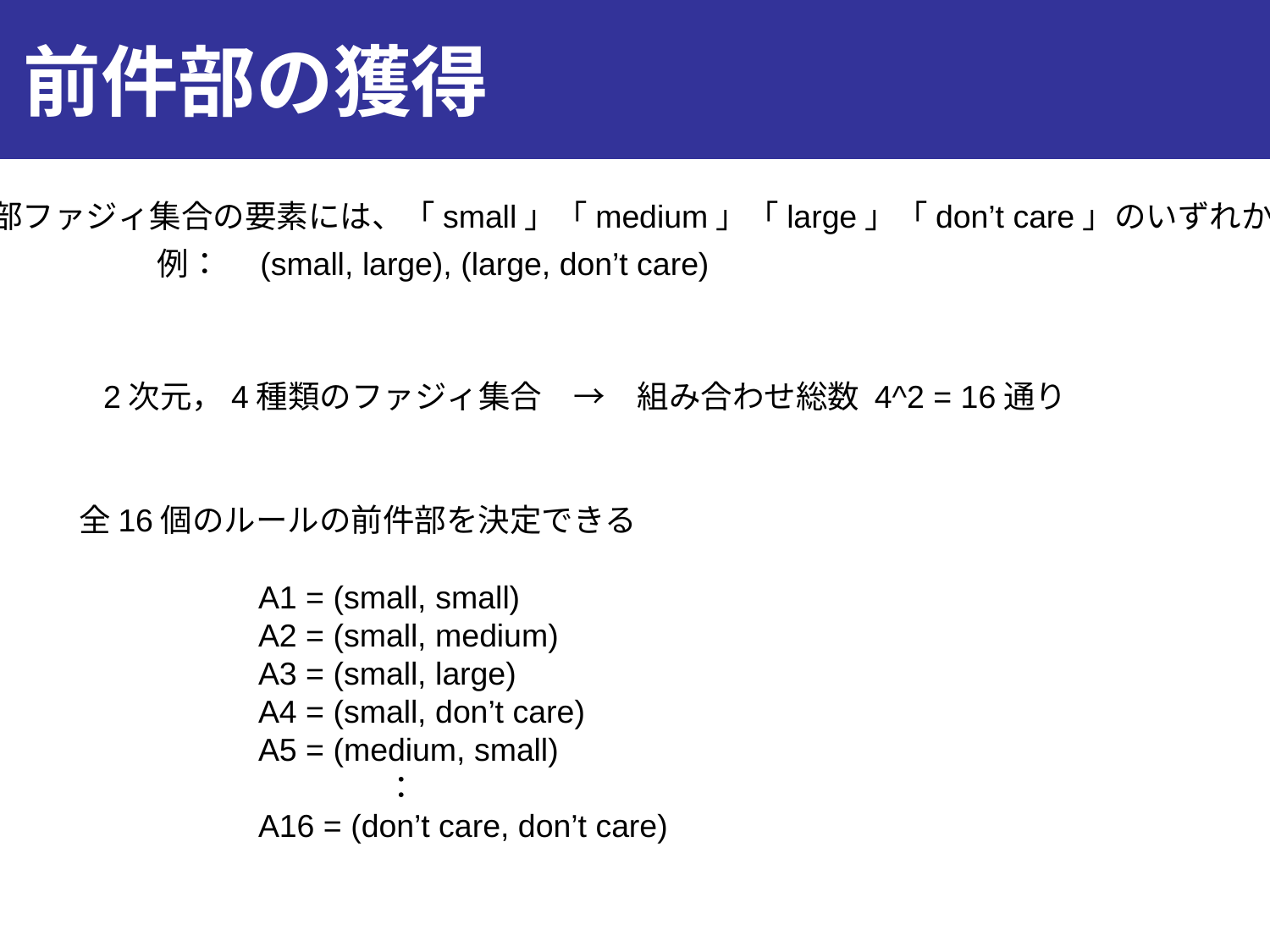

# 前件部の獲得
条件部ファジィ集合の要素には、「small」「medium」「large」「don’t care」のいずれかが入る
例：　(small, large), (large, don’t care)
2次元，4種類のファジィ集合　→　組み合わせ総数 4^2 = 16通り
全16個のルールの前件部を決定できる
A1 = (small, small)
A2 = (small, medium)
A3 = (small, large)
A4 = (small, don’t care)
A5 = (medium, small)
	：
A16 = (don’t care, don’t care)